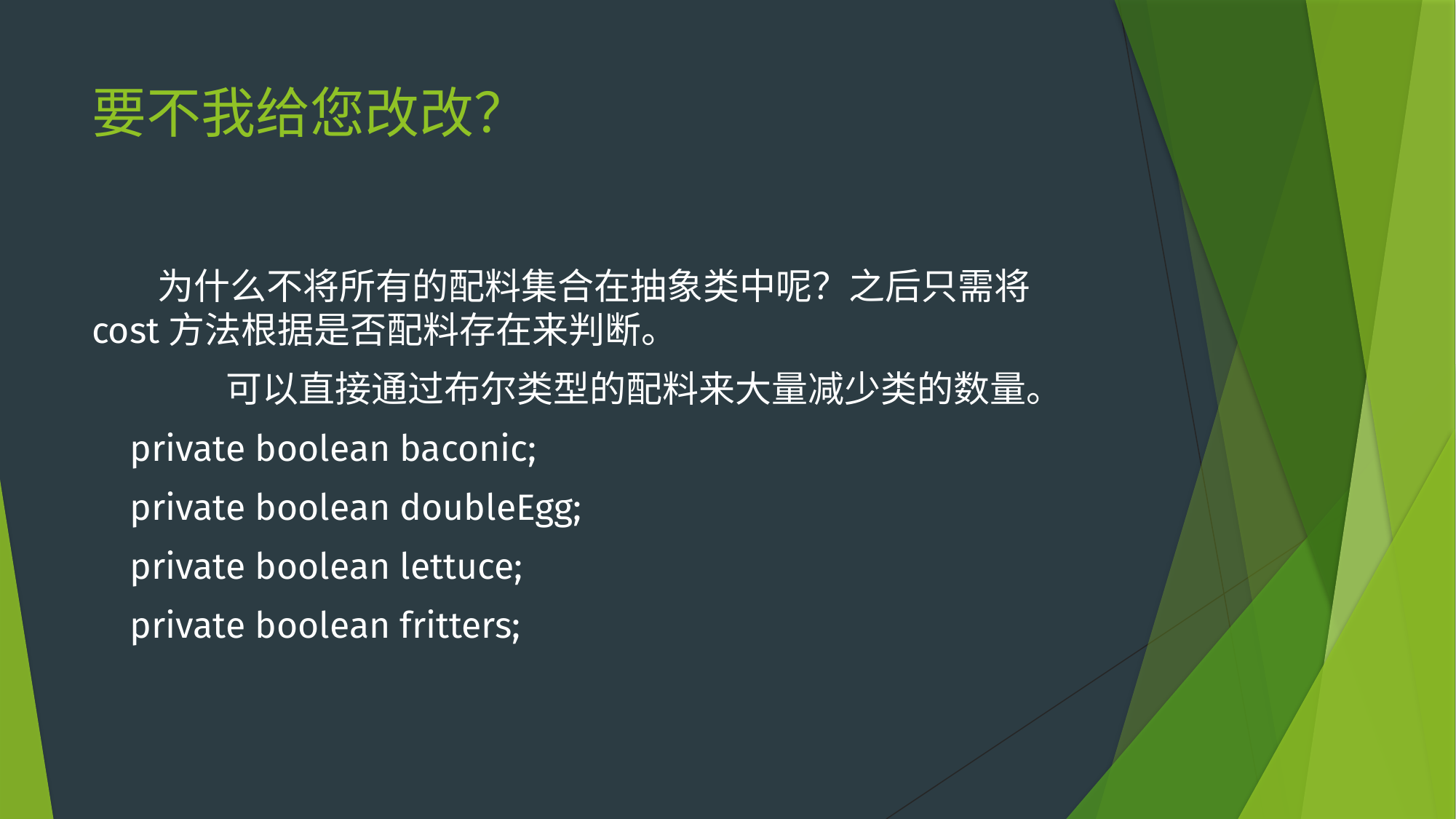

# 要不我给您改改？
       为什么不将所有的配料集合在抽象类中呢？之后只需将cost方法根据是否配料存在来判断。
	  可以直接通过布尔类型的配料来大量减少类的数量。
    private boolean baconic;
    private boolean doubleEgg;
    private boolean lettuce;
    private boolean fritters;